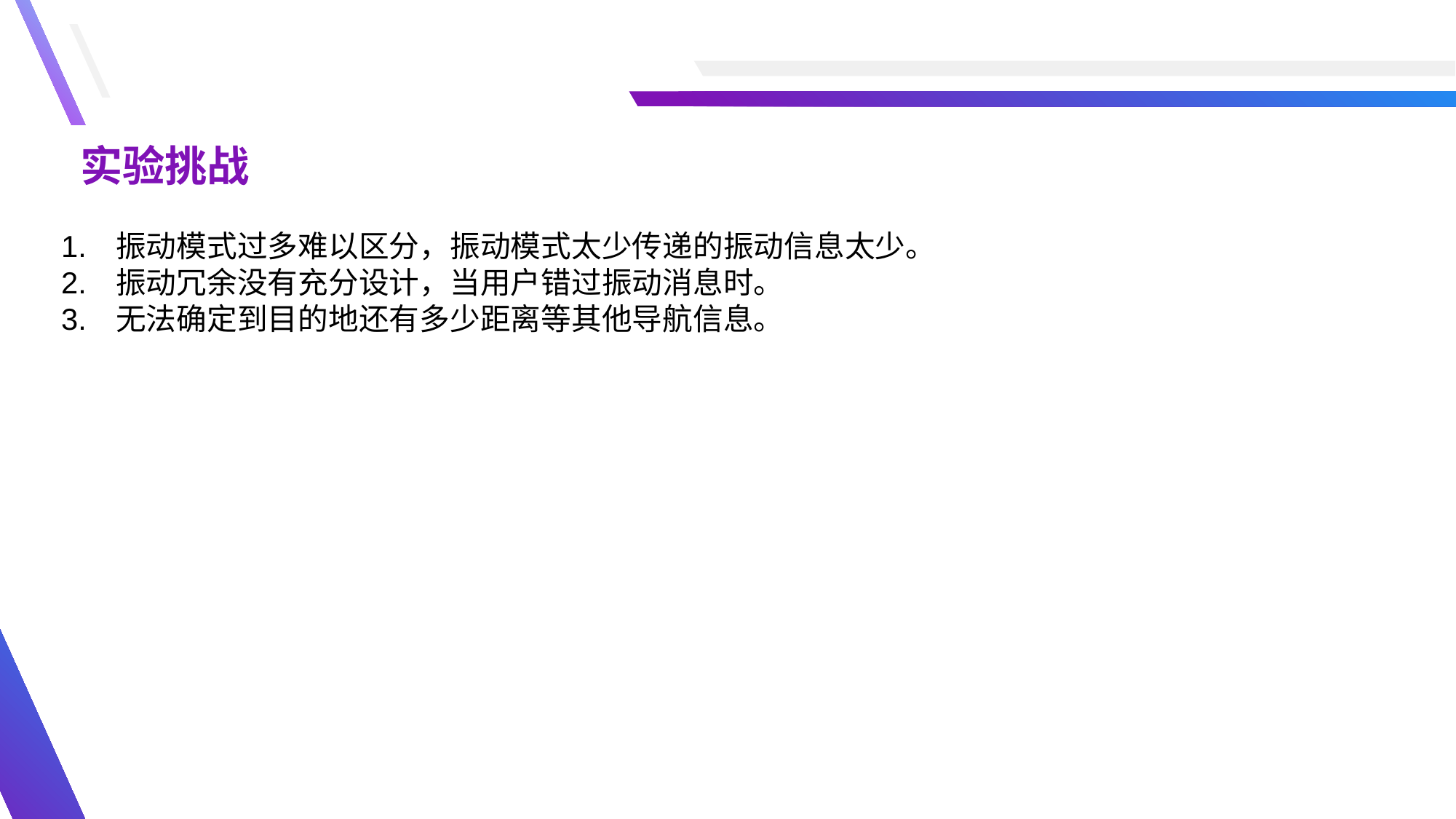

实验挑战
振动模式过多难以区分，振动模式太少传递的振动信息太少。
振动冗余没有充分设计，当用户错过振动消息时。
无法确定到目的地还有多少距离等其他导航信息。